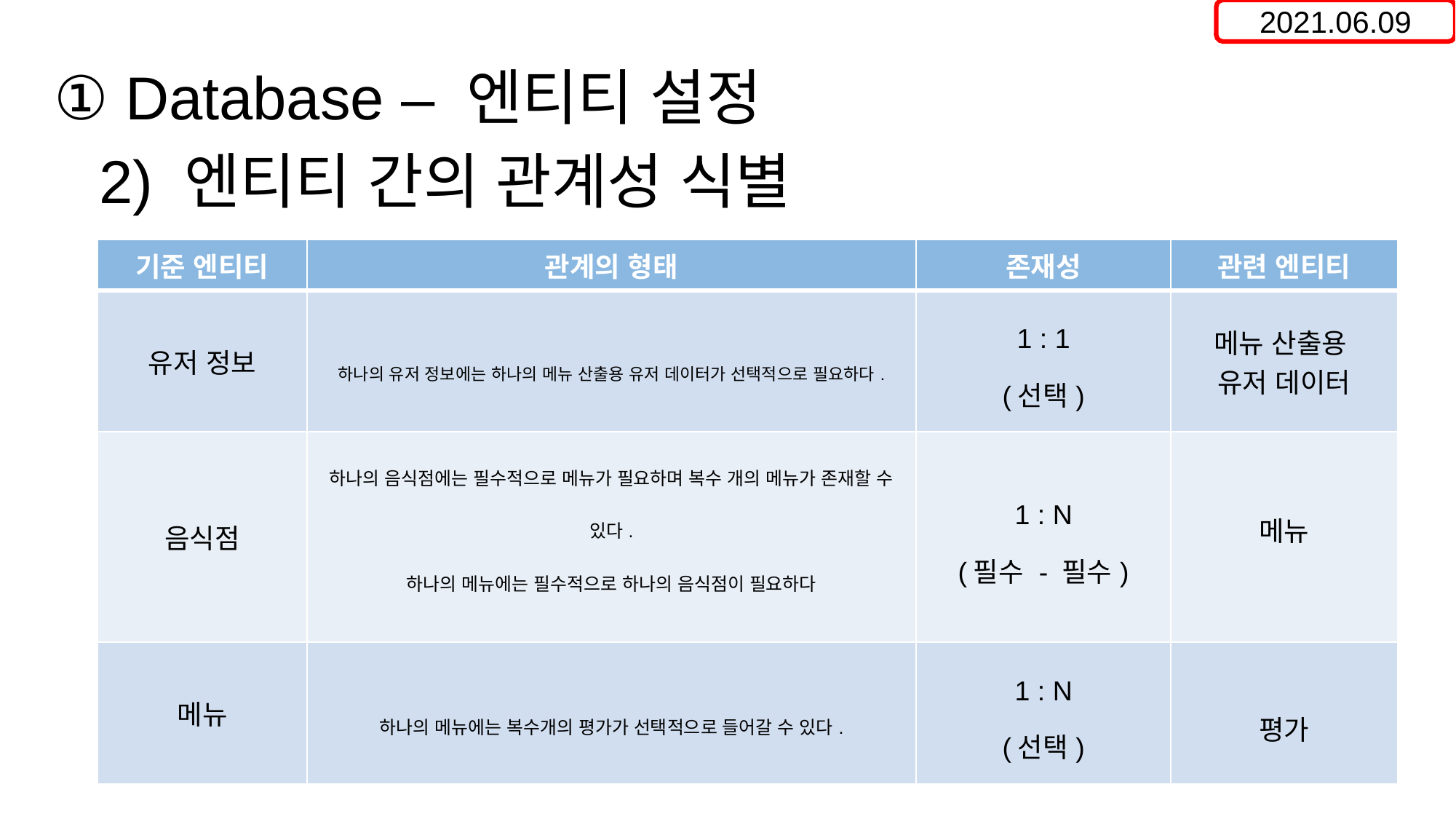

2021.06.09
① Database – 엔티티 설정
2) 엔티티 간의 관계성 식별
| 기준 엔티티 | 관계의 형태 | 존재성 | 관련 엔티티 |
| --- | --- | --- | --- |
| 유저 정보 | 하나의 유저 정보에는 하나의 메뉴 산출용 유저 데이터가 선택적으로 필요하다. | 1 : 1 (선택) | 메뉴 산출용 유저 데이터 |
| 음식점 | 하나의 음식점에는 필수적으로 메뉴가 필요하며 복수 개의 메뉴가 존재할 수 있다. 하나의 메뉴에는 필수적으로 하나의 음식점이 필요하다 | 1 : N (필수 - 필수) | 메뉴 |
| 메뉴 | 하나의 메뉴에는 복수개의 평가가 선택적으로 들어갈 수 있다. | 1 : N (선택) | 평가 |